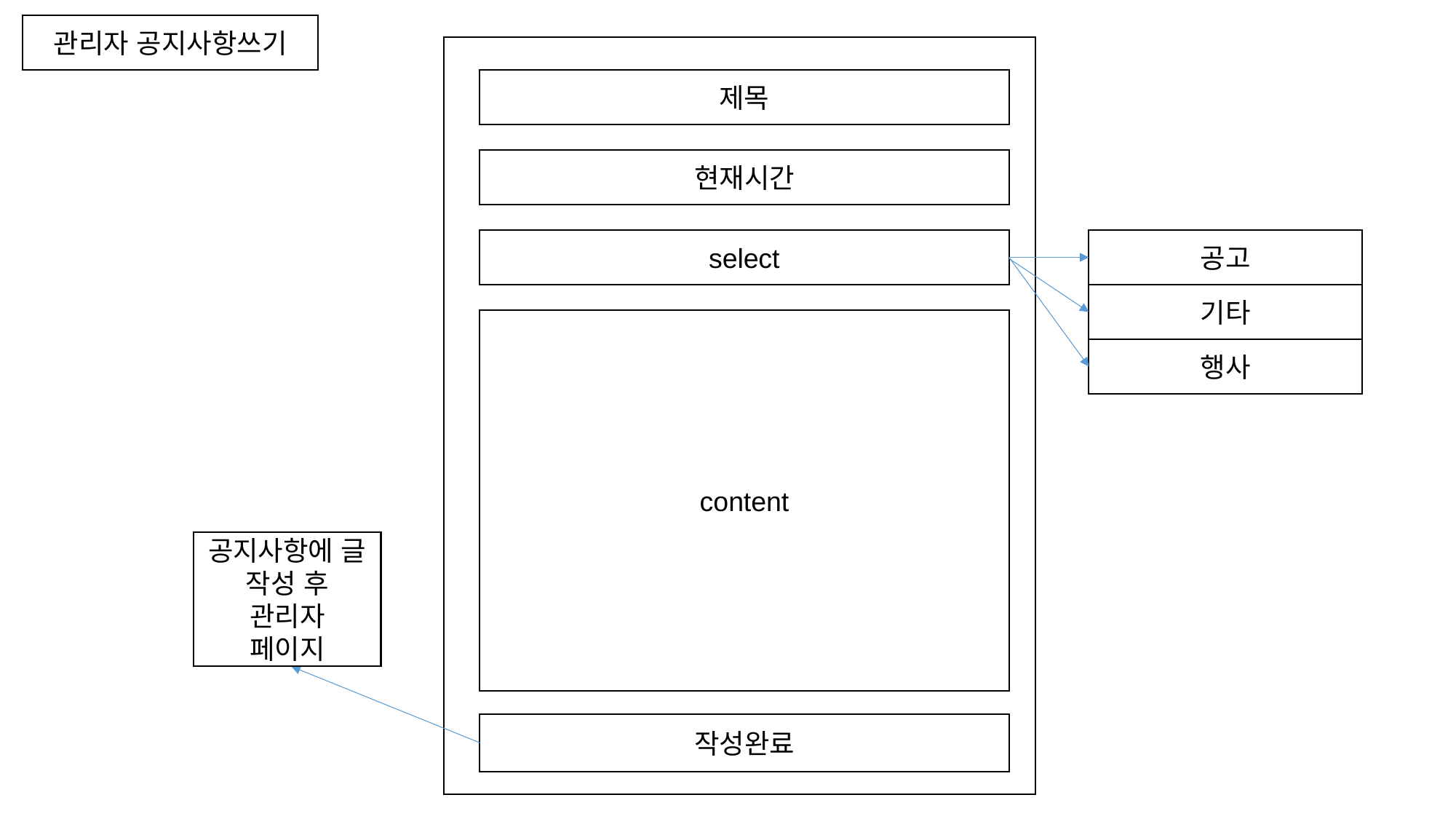

관리자 공지사항쓰기

제목
현재시간
select
공고
기타
content
행사
공지사항에 글 작성 후
관리자
페이지
작성완료